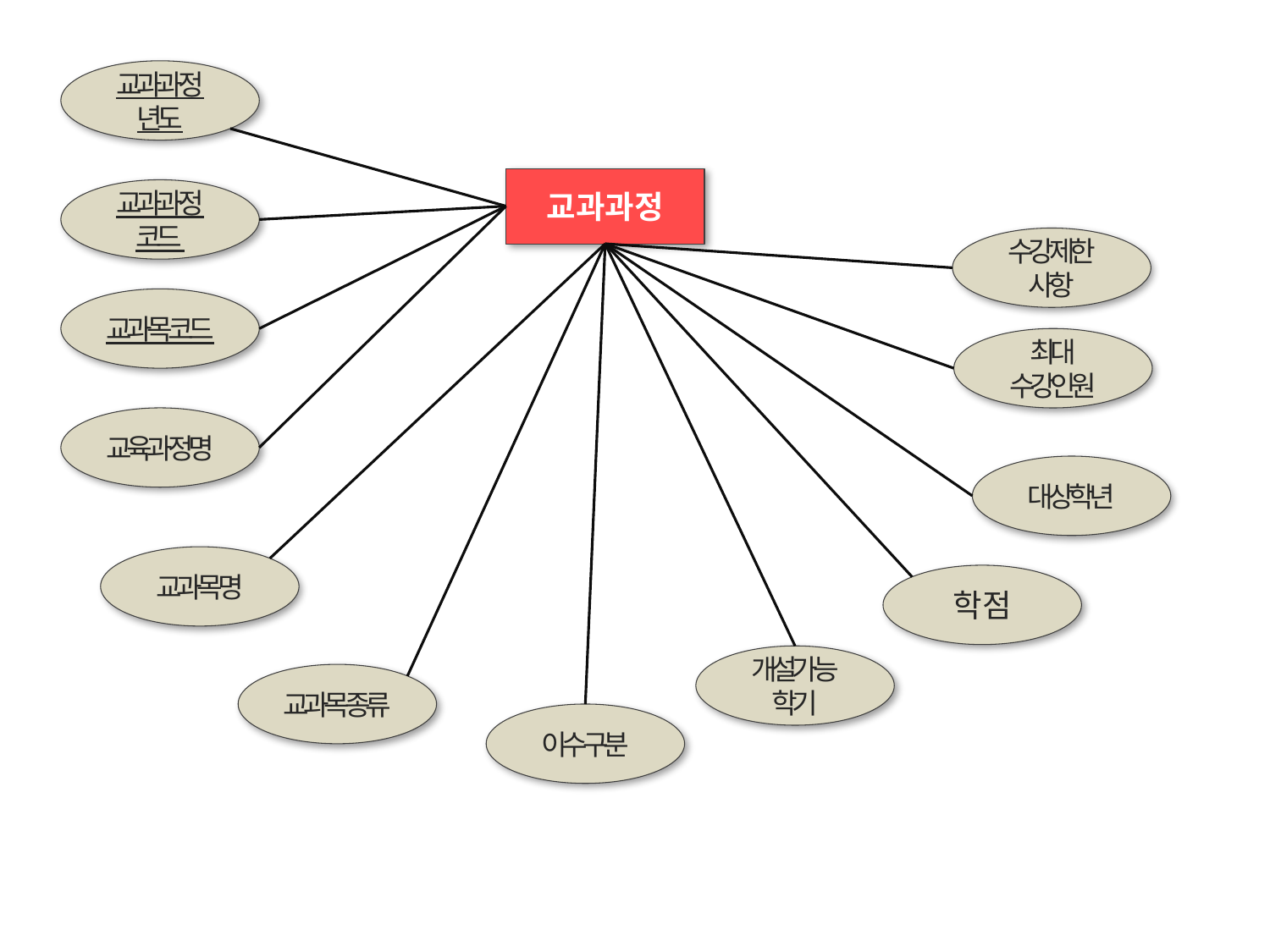

교과과정
년도
교과과정
교과과정
코드
수강제한
사항
교과목코드
최대
수강인원
교육과정명
대상학년
교과목명
학점
개설가능
학기
교과목종류
이수구분